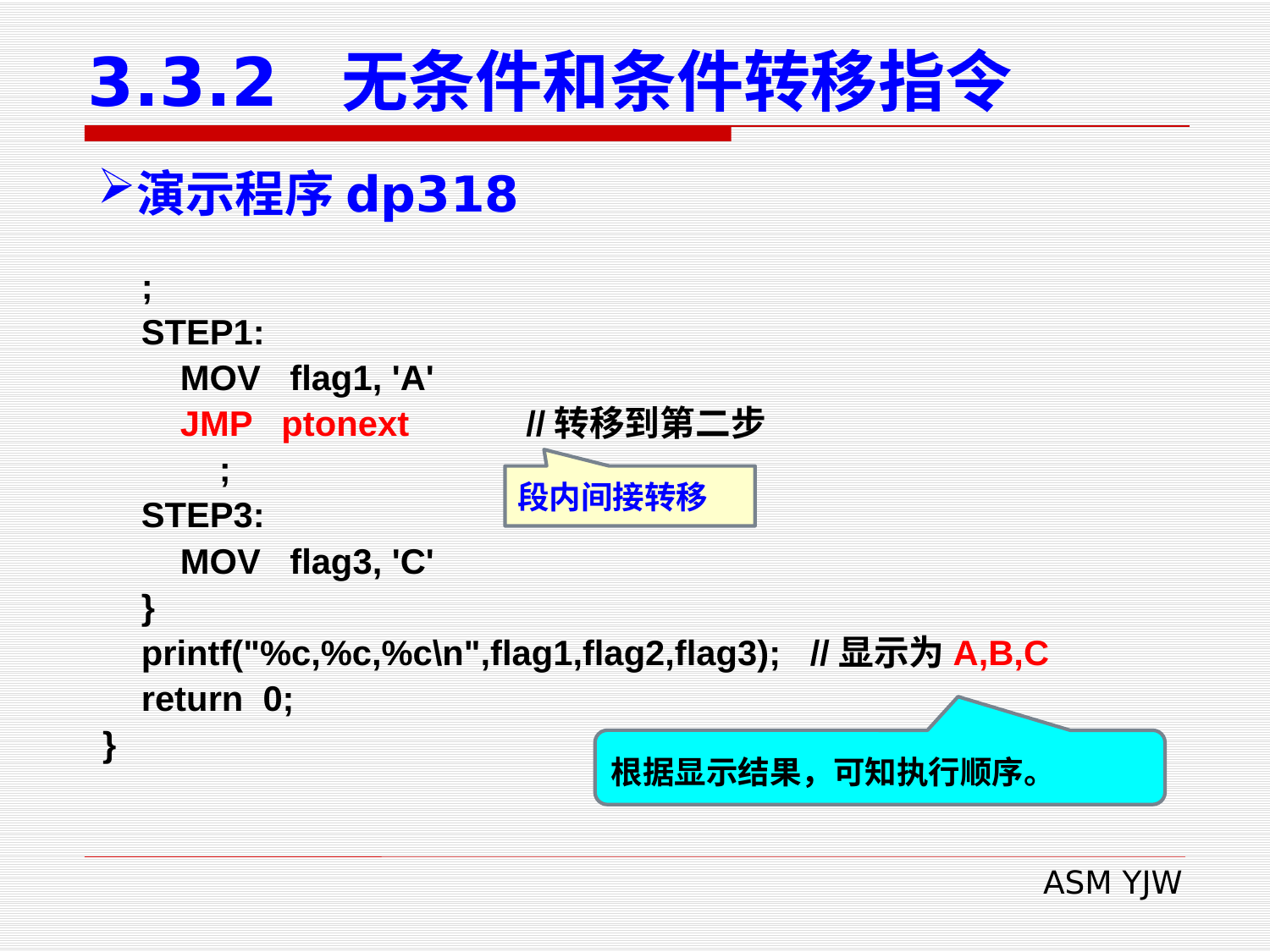

# 3.3.2  无条件和条件转移指令
演示程序dp318
    ;
    STEP1:
        MOV   flag1, 'A'
        JMP   ptonext            //转移到第二步
            ;
    STEP3:
        MOV   flag3, 'C'
    }
    printf("%c,%c,%c\n",flag1,flag2,flag3);   //显示为A,B,C
    return  0;
}
段内间接转移
根据显示结果，可知执行顺序。